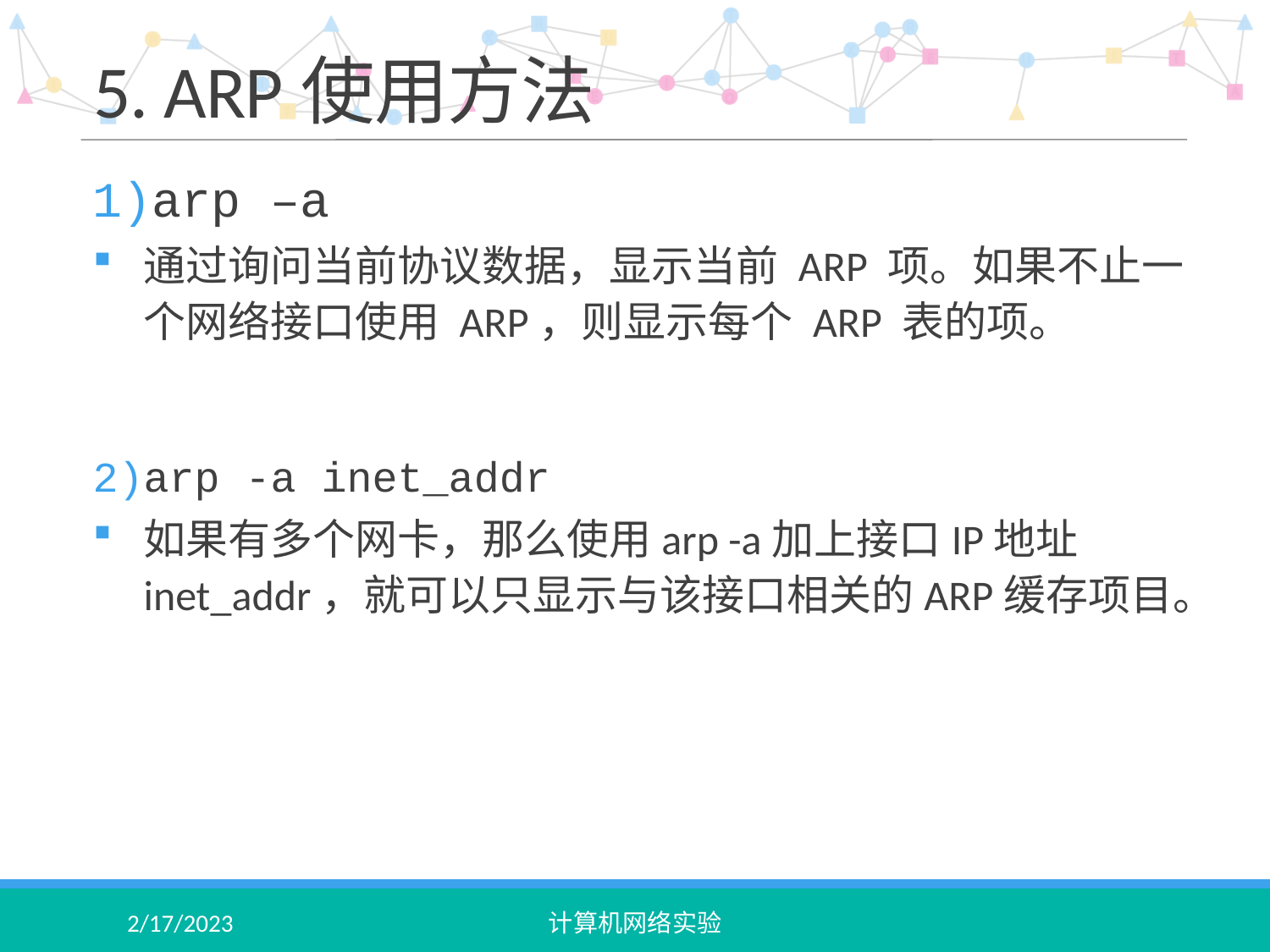

# 5. ARP使用方法
arp –a
通过询问当前协议数据，显示当前 ARP 项。如果不止一个网络接口使用 ARP，则显示每个 ARP 表的项。

arp -a inet_addr
如果有多个网卡，那么使用arp -a加上接口IP地址inet_addr，就可以只显示与该接口相关的ARP缓存项目。
2/17/2023
计算机网络实验
29